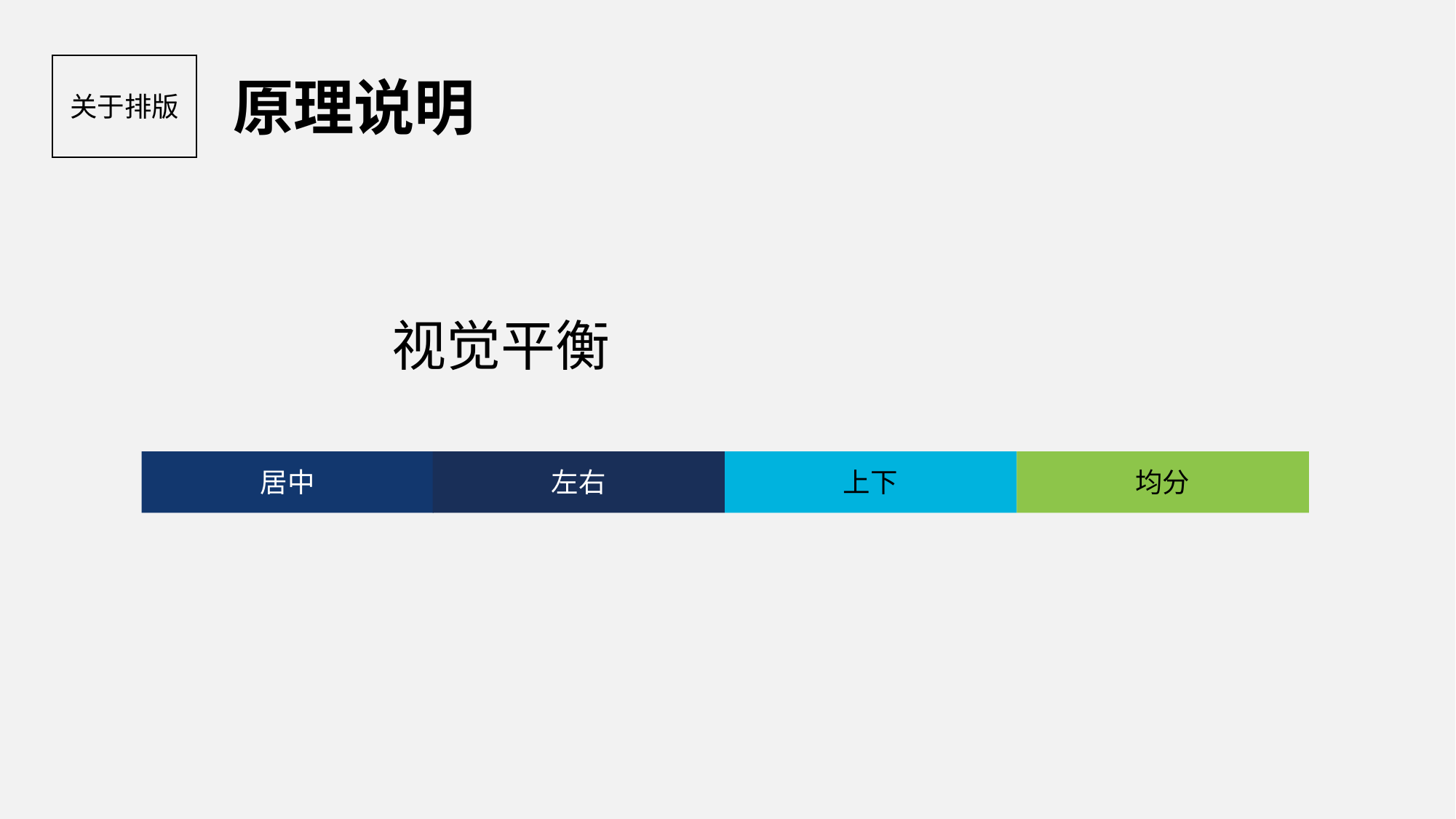

原理说明
关于排版
# 视觉平衡

居中
左右
上下
均分